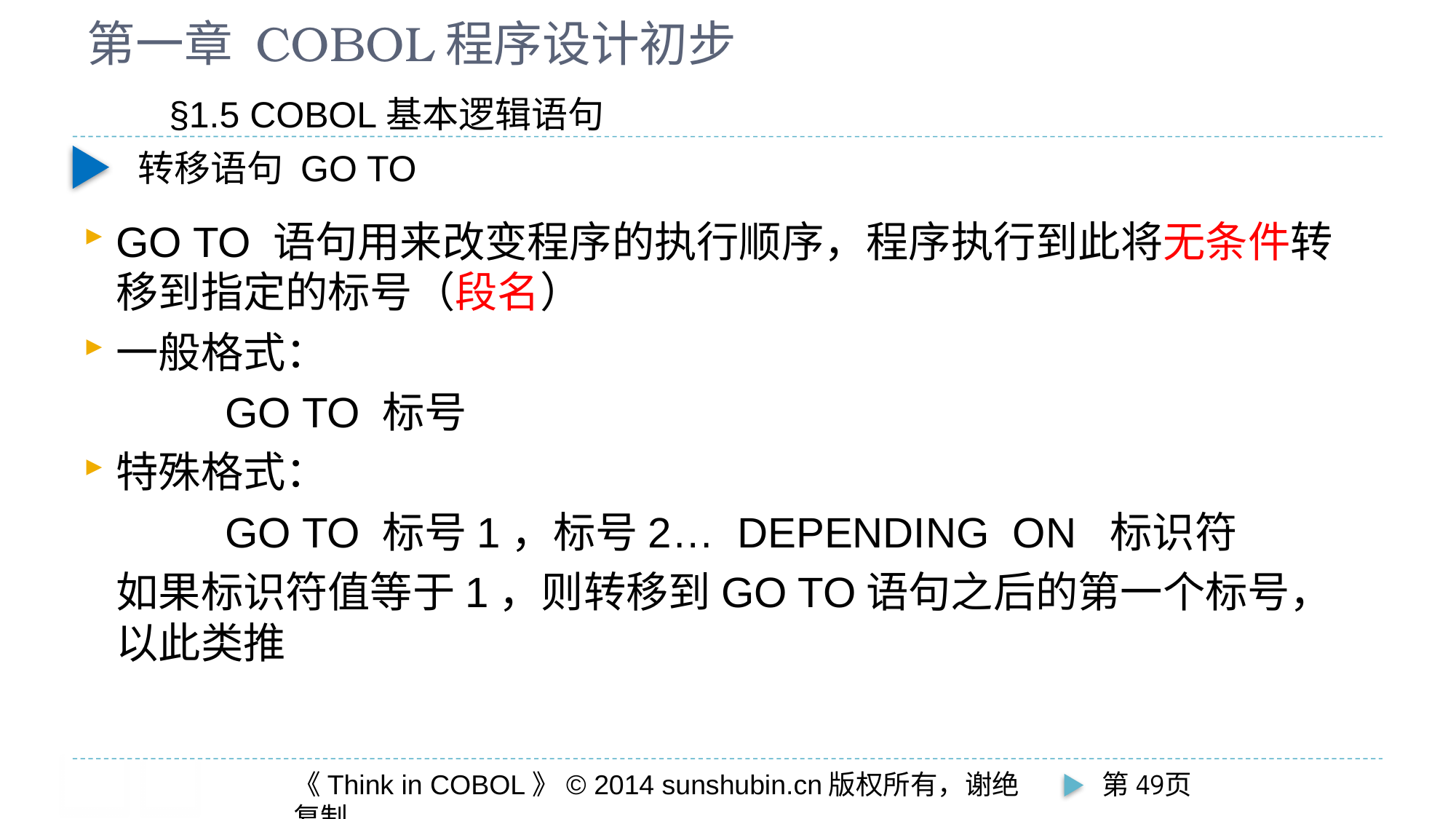

# 第一章 COBOL程序设计初步
§1.5 COBOL基本逻辑语句

转移语句 GO TO
GO TO 语句用来改变程序的执行顺序，程序执行到此将无条件转移到指定的标号（段名）
一般格式：
		GO TO 标号
特殊格式：
		GO TO 标号1，标号2…  DEPENDING  ON  标识符
	如果标识符值等于1，则转移到GO TO语句之后的第一个标号，以此类推